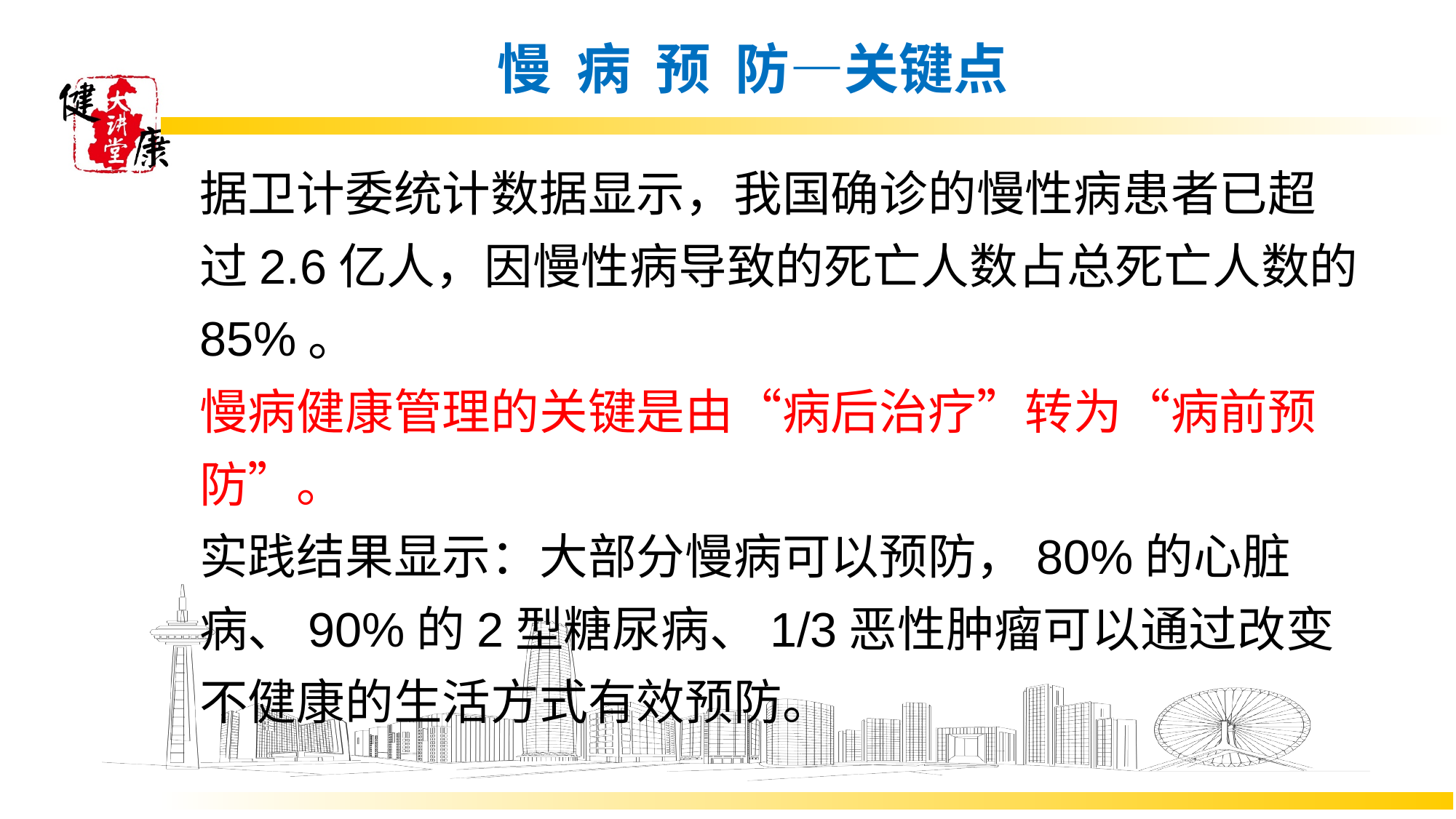

# 慢  病  预  防—关键点
据卫计委统计数据显示，我国确诊的慢性病患者已超过2.6亿人，因慢性病导致的死亡人数占总死亡人数的85%。
慢病健康管理的关键是由“病后治疗”转为“病前预防”。
实践结果显示：大部分慢病可以预防，80%的心脏病、90%的2型糖尿病、1/3恶性肿瘤可以通过改变不健康的生活方式有效预防。